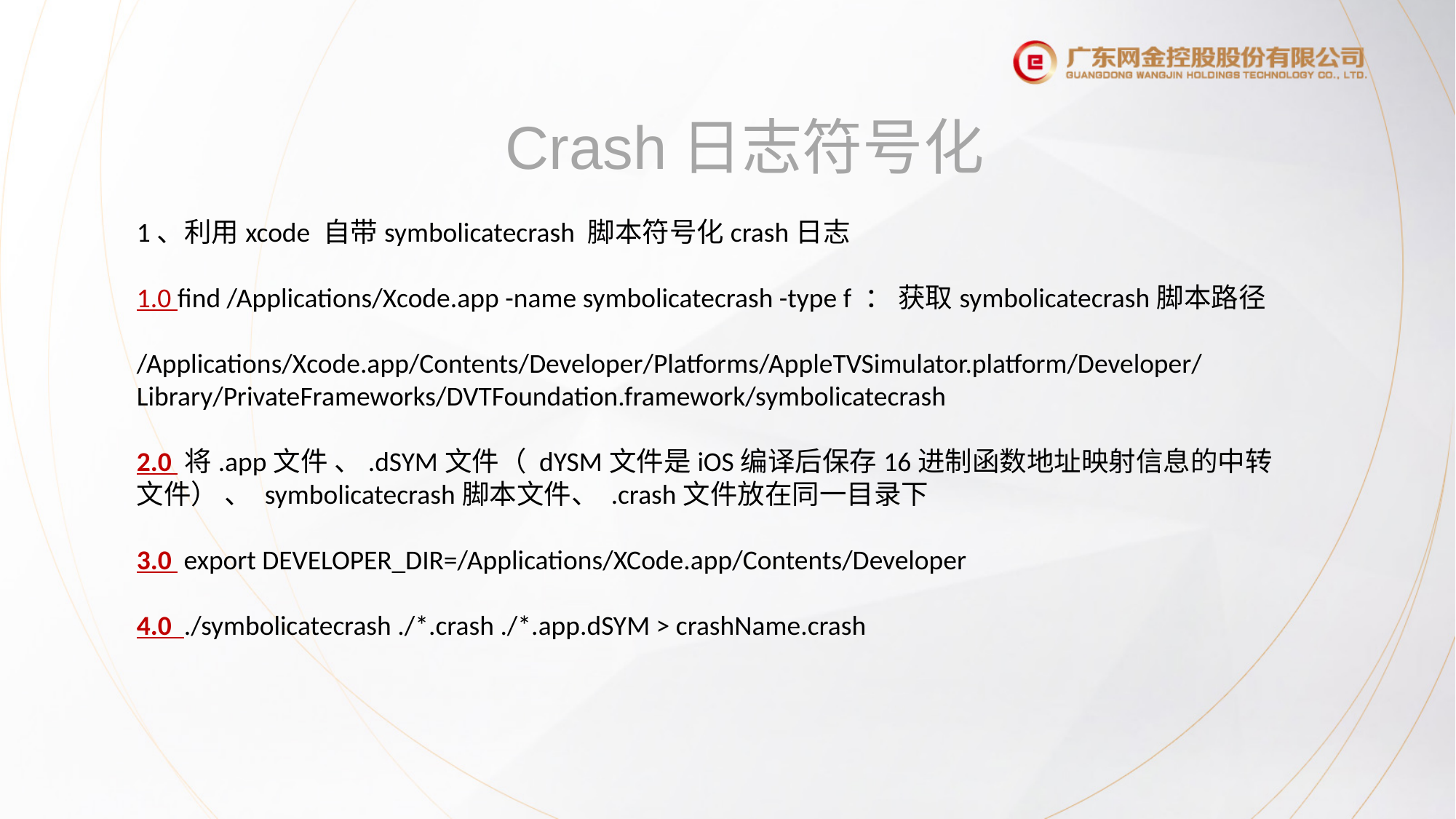

Crash日志符号化
1、利用xcode 自带symbolicatecrash 脚本符号化crash日志

1.0 find /Applications/Xcode.app -name symbolicatecrash -type f ： 获取symbolicatecrash脚本路径

/Applications/Xcode.app/Contents/Developer/Platforms/AppleTVSimulator.platform/Developer/Library/PrivateFrameworks/DVTFoundation.framework/symbolicatecrash

2.0 将.app文件 、.dSYM文件（ dYSM文件是iOS编译后保存16进制函数地址映射信息的中转文件） 、 symbolicatecrash脚本文件、 .crash文件放在同一目录下

3.0  export DEVELOPER_DIR=/Applications/XCode.app/Contents/Developer

4.0  ./symbolicatecrash ./*.crash ./*.app.dSYM > crashName.crash